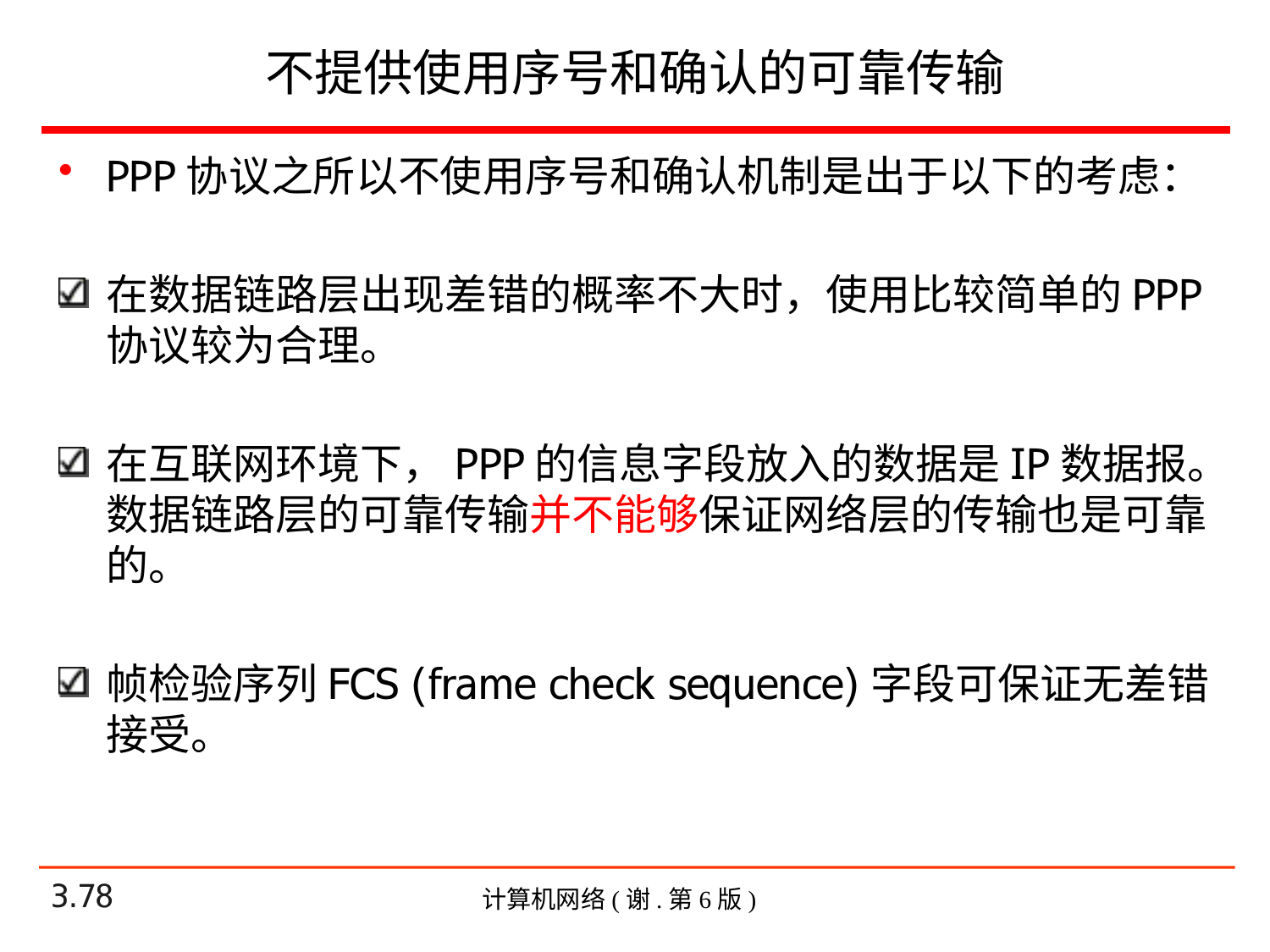

# 不提供使用序号和确认的可靠传输
PPP协议之所以不使用序号和确认机制是出于以下的考虑：

在数据链路层出现差错的概率不大时，使用比较简单的PPP 协议较为合理。

在互联网环境下，PPP的信息字段放入的数据是IP数据报。数据链路层的可靠传输并不能够保证网络层的传输也是可靠的。

帧检验序列FCS (frame check sequence)字段可保证无差错接受。